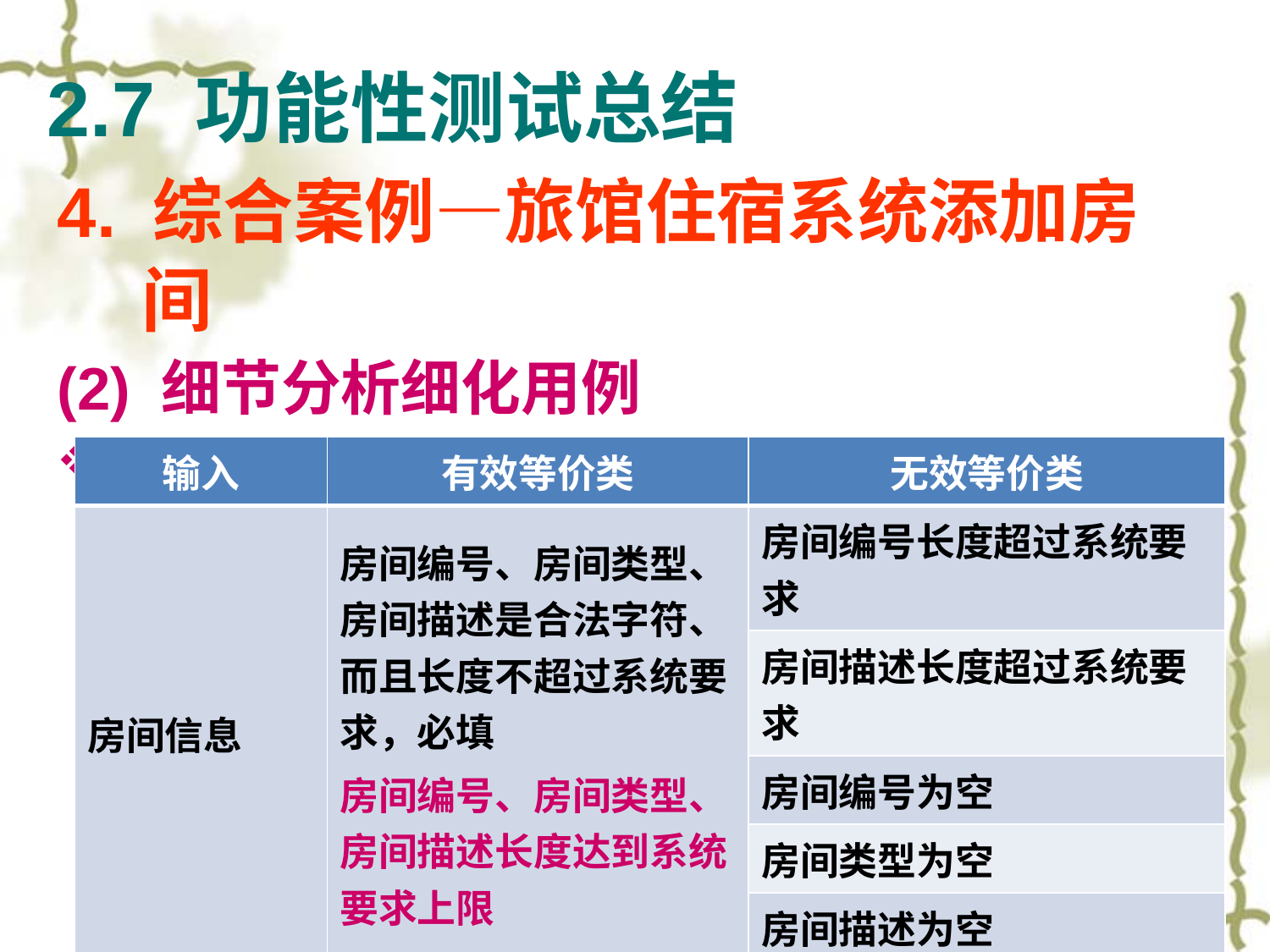

# 2.7 功能性测试总结
4. 综合案例—旅馆住宿系统添加房间
(2) 细节分析细化用例
依据边界值分析法，补充边界测试点
| 输入 | 有效等价类 | 无效等价类 |
| --- | --- | --- |
| 房间信息 | 房间编号、房间类型、房间描述是合法字符、而且长度不超过系统要求，必填 房间编号、房间类型、房间描述长度达到系统要求上限 | 房间编号长度超过系统要求 |
|  |  | 房间描述长度超过系统要求 |
|  |  | 房间编号为空 |
|  |  | 房间类型为空 |
|  |  | 房间描述为空 |